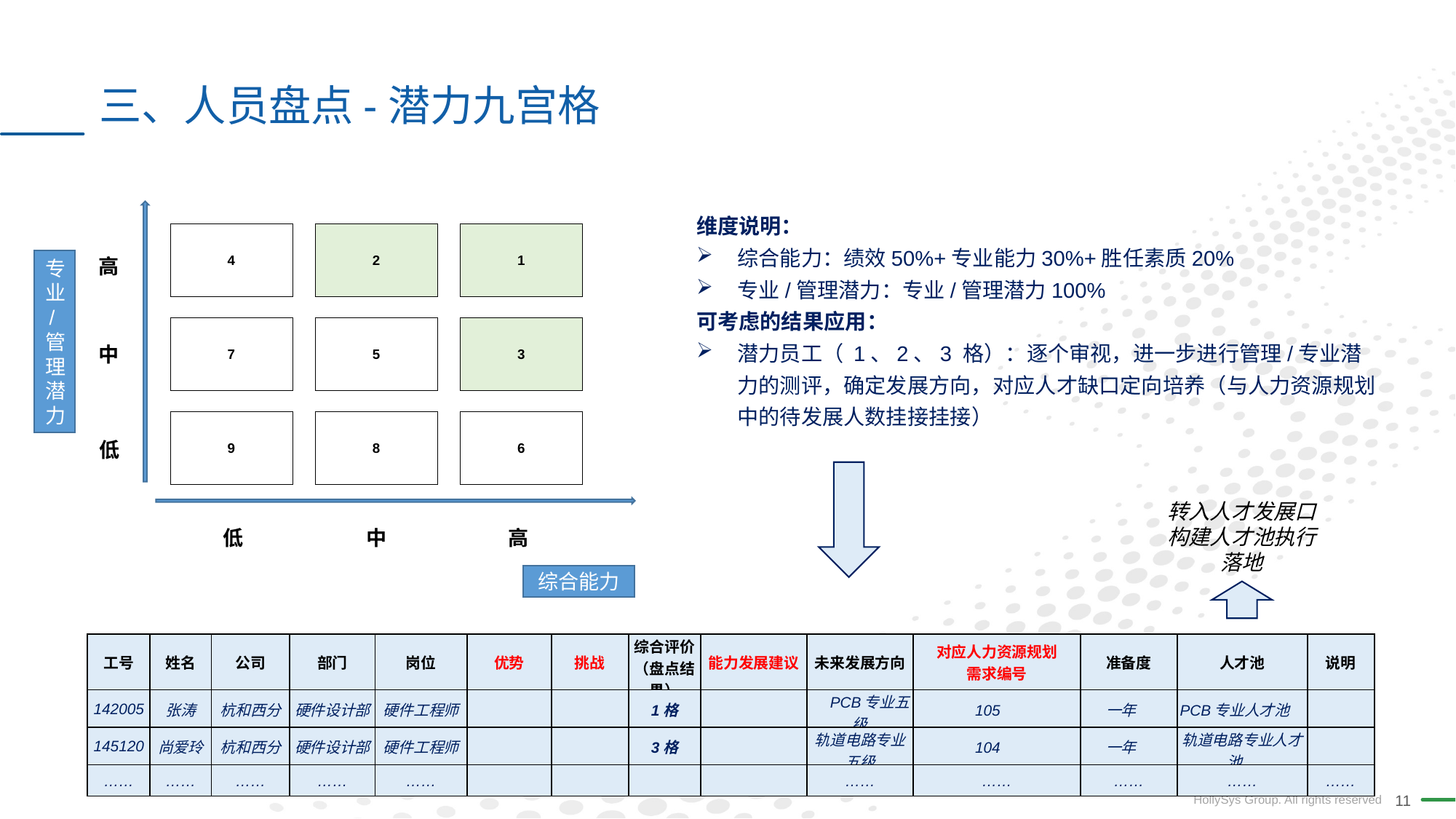

# 三、人员盘点-潜力九宫格

维度说明：
综合能力：绩效50%+专业能力30%+胜任素质20%
专业/管理潜力：专业/管理潜力100%
可考虑的结果应用：
潜力员工（ 1、2、3 格）：逐个审视，进一步进行管理/专业潜力的测评，确定发展方向，对应人才缺口定向培养（与人力资源规划中的待发展人数挂接挂接）
| 4 |  | 2 |  | 1 |
| --- | --- | --- | --- | --- |
|  |  |  |  |  |
| 7 |  | 5 |  | 3 |
|  |  |  |  |  |
| 9 |  | 8 |  | 6 |
高
专业/管理潜力
中
低

转入人才发展口
构建人才池执行落地

低
高
中
综合能力

| 工号 | 姓名 | 公司 | 部门 | 岗位 | 优势 | 挑战 | 综合评价（盘点结果） | 能力发展建议 | 未来发展方向 | 对应人力资源规划 需求编号 | 准备度 | 人才池 | 说明 |
| --- | --- | --- | --- | --- | --- | --- | --- | --- | --- | --- | --- | --- | --- |
| 142005 | 张涛 | 杭和西分 | 硬件设计部 | 硬件工程师 |  |  | 1格 |  | PCB专业五级 | 105 | 一年 | PCB专业人才池 |  |
| 145120 | 尚爱玲 | 杭和西分 | 硬件设计部 | 硬件工程师 |  |  | 3格 |  | 轨道电路专业五级 | 104 | 一年 | 轨道电路专业人才池 |  |
| …… | …… | …… | …… | …… |  |  |  |  | …… | …… | …… | …… | …… |